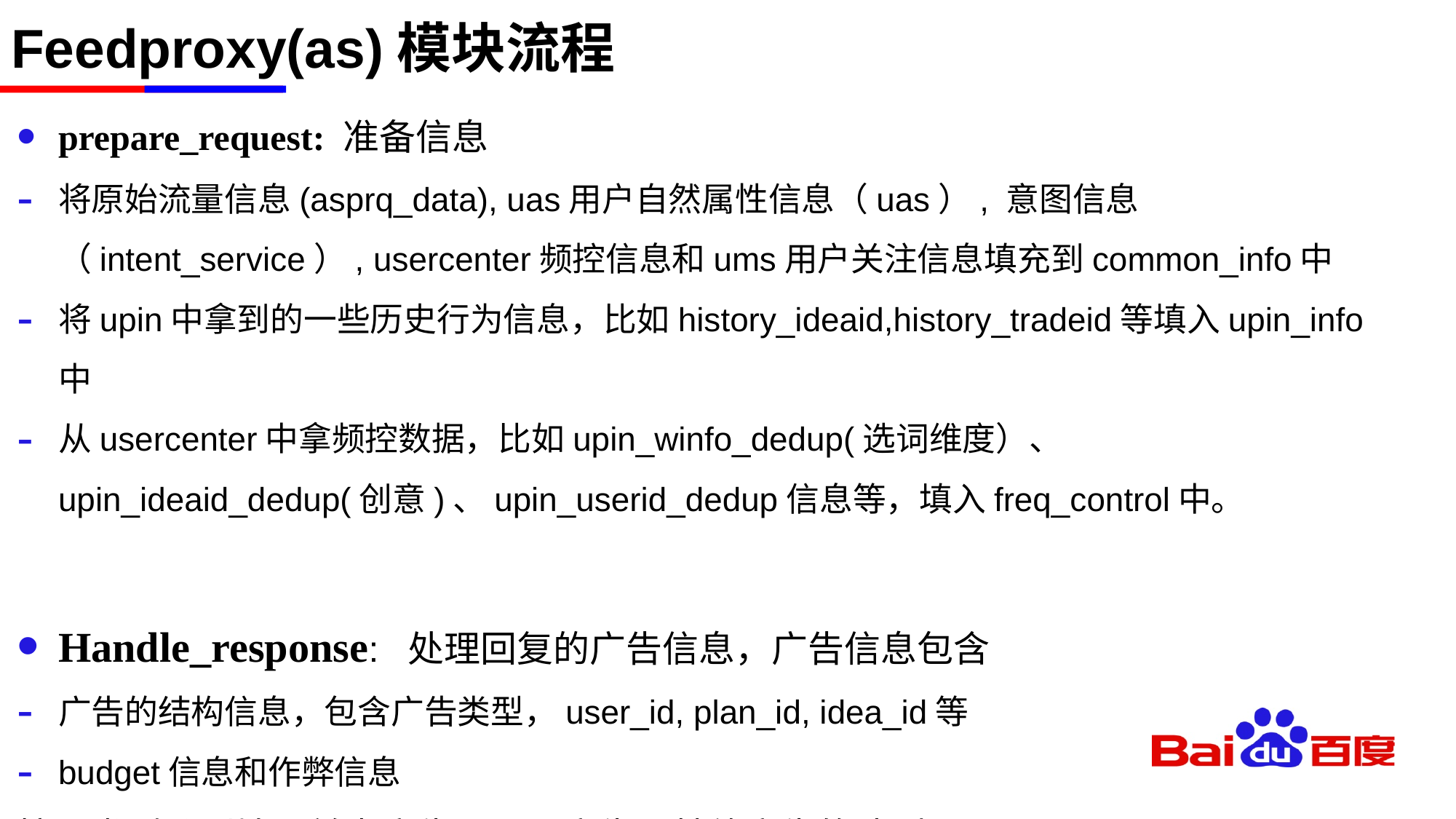

# Feedproxy(as)模块流程
prepare_request: 准备信息
将原始流量信息(asprq_data), uas用户自然属性信息（uas）, 意图信息（intent_service）, usercenter频控信息和ums用户关注信息填充到common_info中
将upin中拿到的一些历史行为信息，比如history_ideaid,history_tradeid等填入upin_info中
从usercenter中拿频控数据，比如upin_winfo_dedup(选词维度）、 upin_ideaid_dedup(创意)、upin_userid_dedup信息等，填入freq_control中。

Handle_response:  处理回复的广告信息，广告信息包含
广告的结构信息，包含广告类型，user_id, plan_id, idea_id等
budget信息和作弊信息
按照类型分别填入前卡广告、GD广告、其他广告的队列